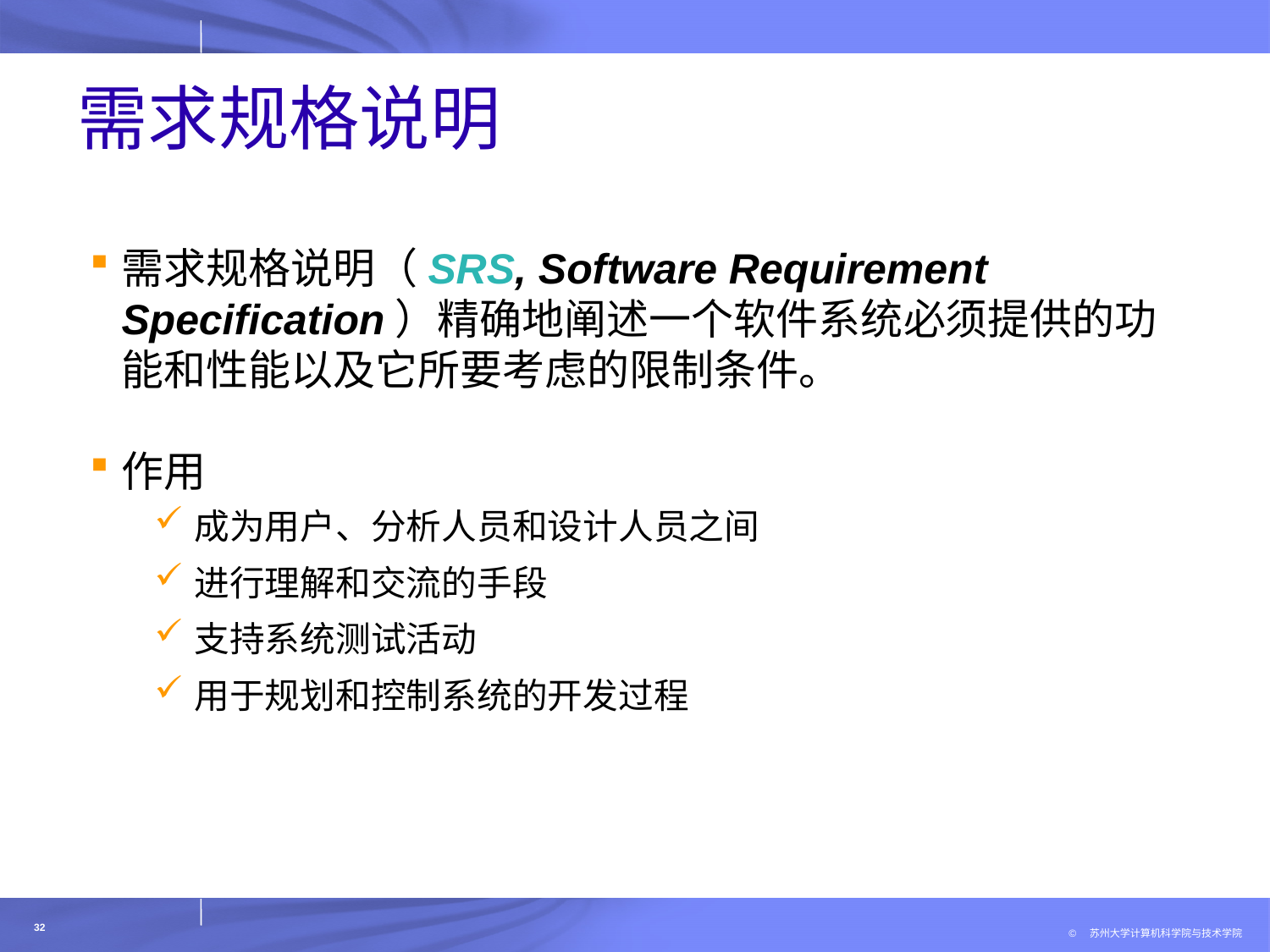

# 需求规格说明
需求规格说明（SRS, Software Requirement Specification）精确地阐述一个软件系统必须提供的功能和性能以及它所要考虑的限制条件。

作用
成为用户、分析人员和设计人员之间
进行理解和交流的手段
支持系统测试活动
用于规划和控制系统的开发过程

32